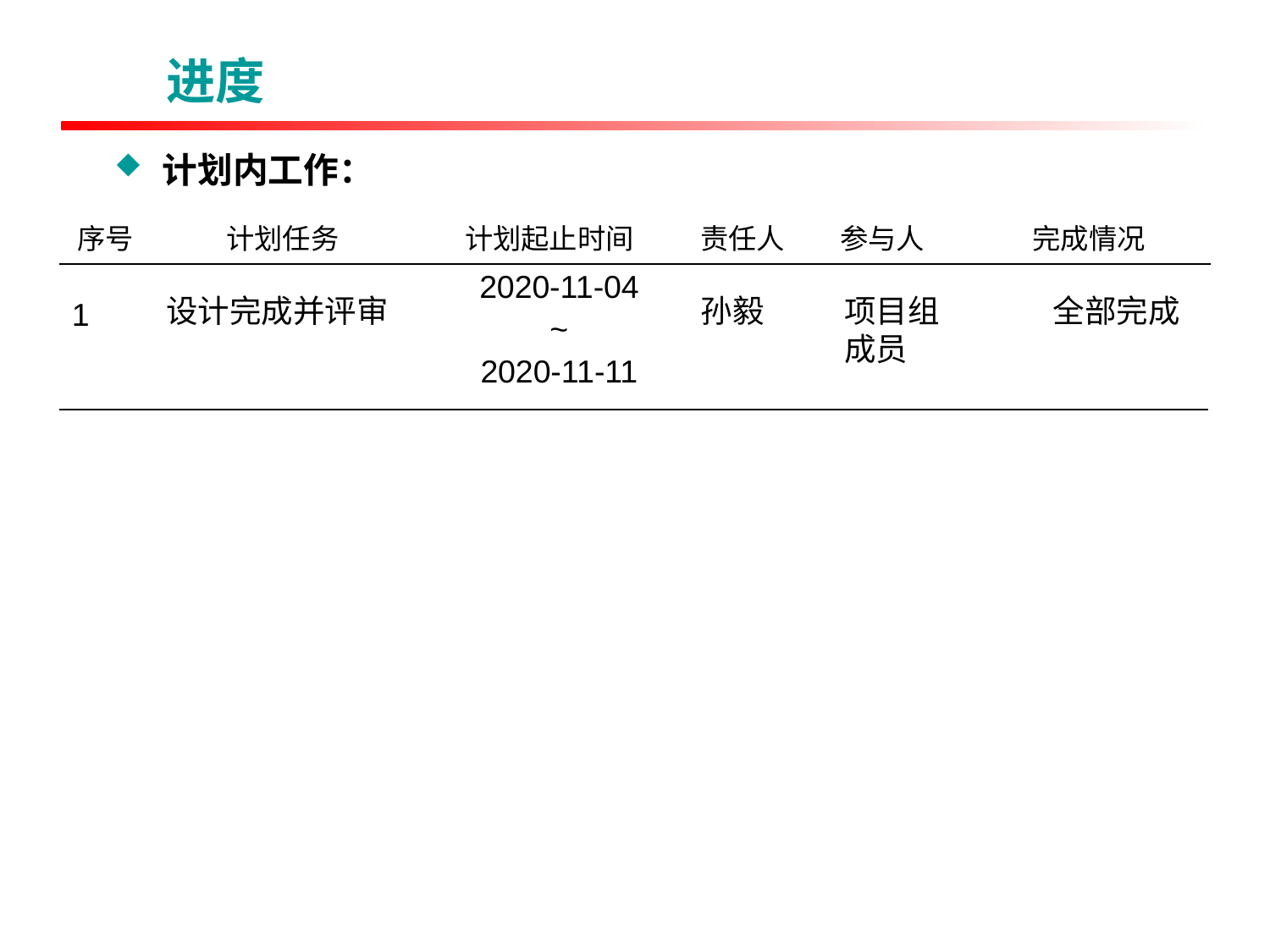

计划内工作：
进度
| 序号 | 计划任务 | 计划起止时间 | 责任人 | 参与人 | 完成情况 |
| --- | --- | --- | --- | --- | --- |
2020-11-04
~
2020-11-11
设计完成并评审
孙毅
项目组成员
全部完成
1